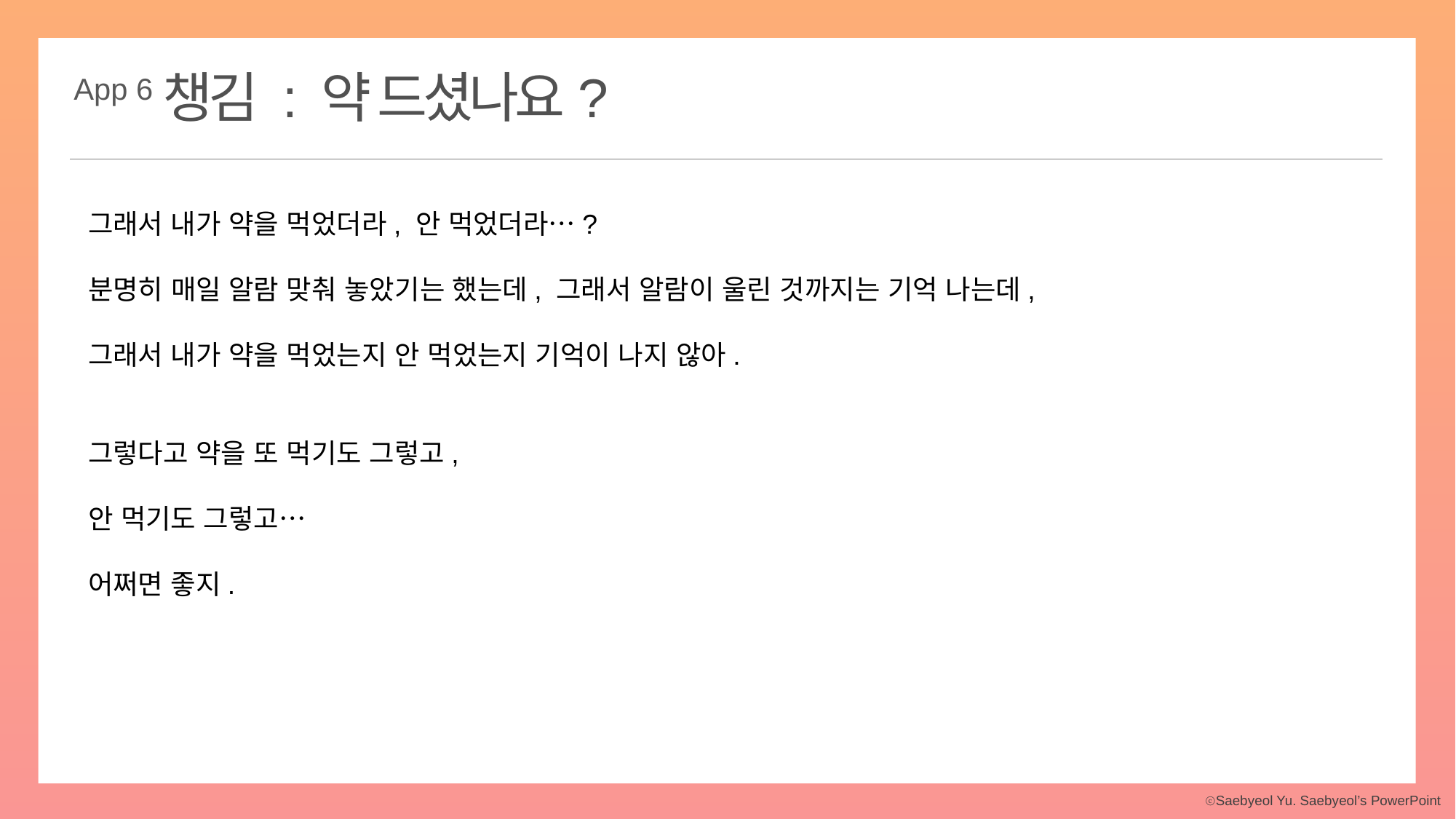

챙김 : 약 드셨나요?
App 6
그래서 내가 약을 먹었더라, 안 먹었더라…?

분명히 매일 알람 맞춰 놓았기는 했는데, 그래서 알람이 울린 것까지는 기억 나는데,

그래서 내가 약을 먹었는지 안 먹었는지 기억이 나지 않아.

그렇다고 약을 또 먹기도 그렇고,

안 먹기도 그렇고…

어쩌면 좋지.